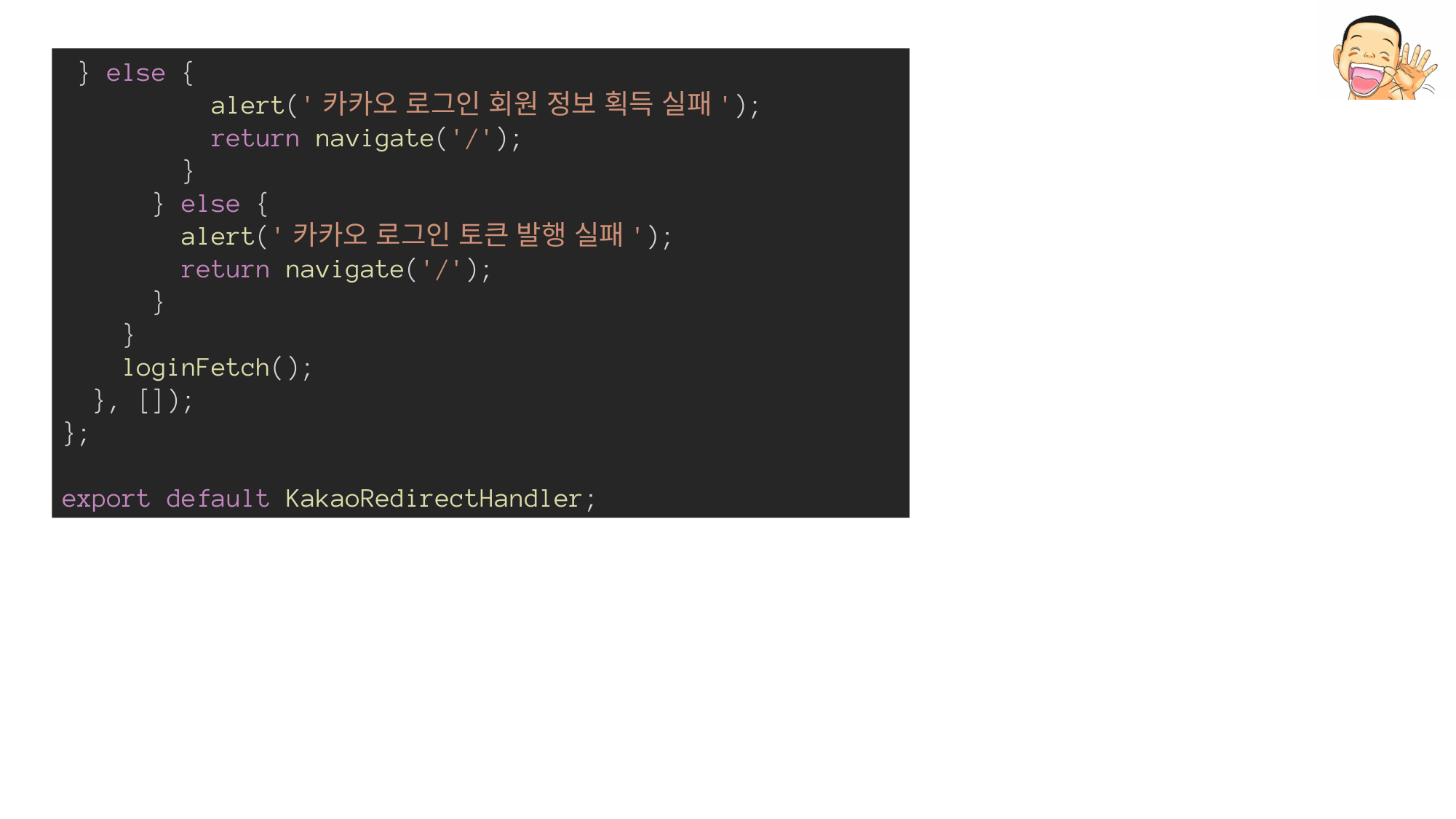

} else {
          alert('카카오 로그인 회원 정보 획득 실패');
          return navigate('/');
        }
      } else {
        alert('카카오 로그인 토큰 발행 실패');
        return navigate('/');
      }
    }
    loginFetch();
  }, []);
};

export default KakaoRedirectHandler;